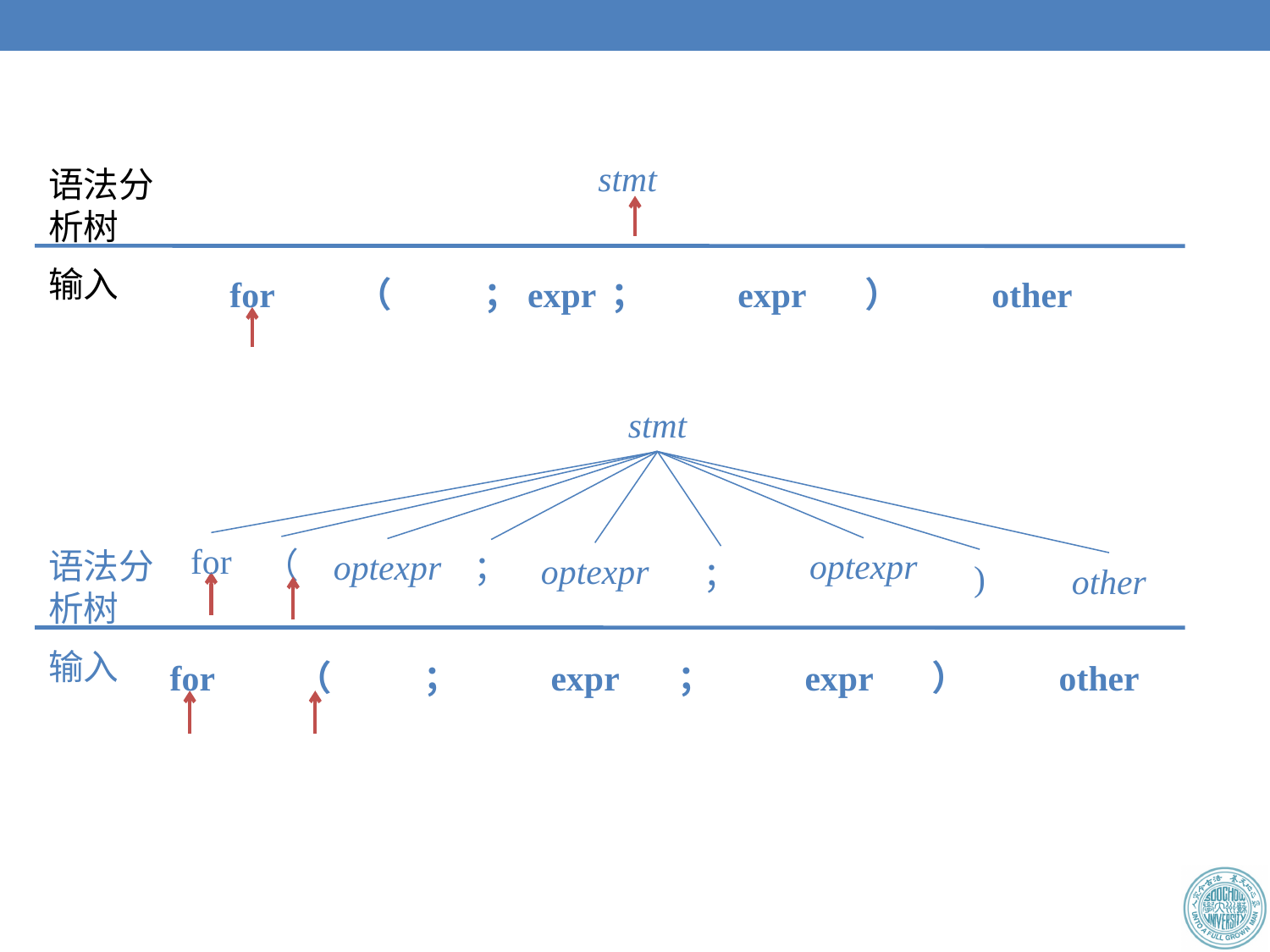

stmt
语法分析树
输入
for	（	；expr	；	expr	）	other
stmt
for
（
；
optexpr
；
)
other
语法分析树
输入
for	（	；	expr	；	expr	）	other
optexpr
optexpr